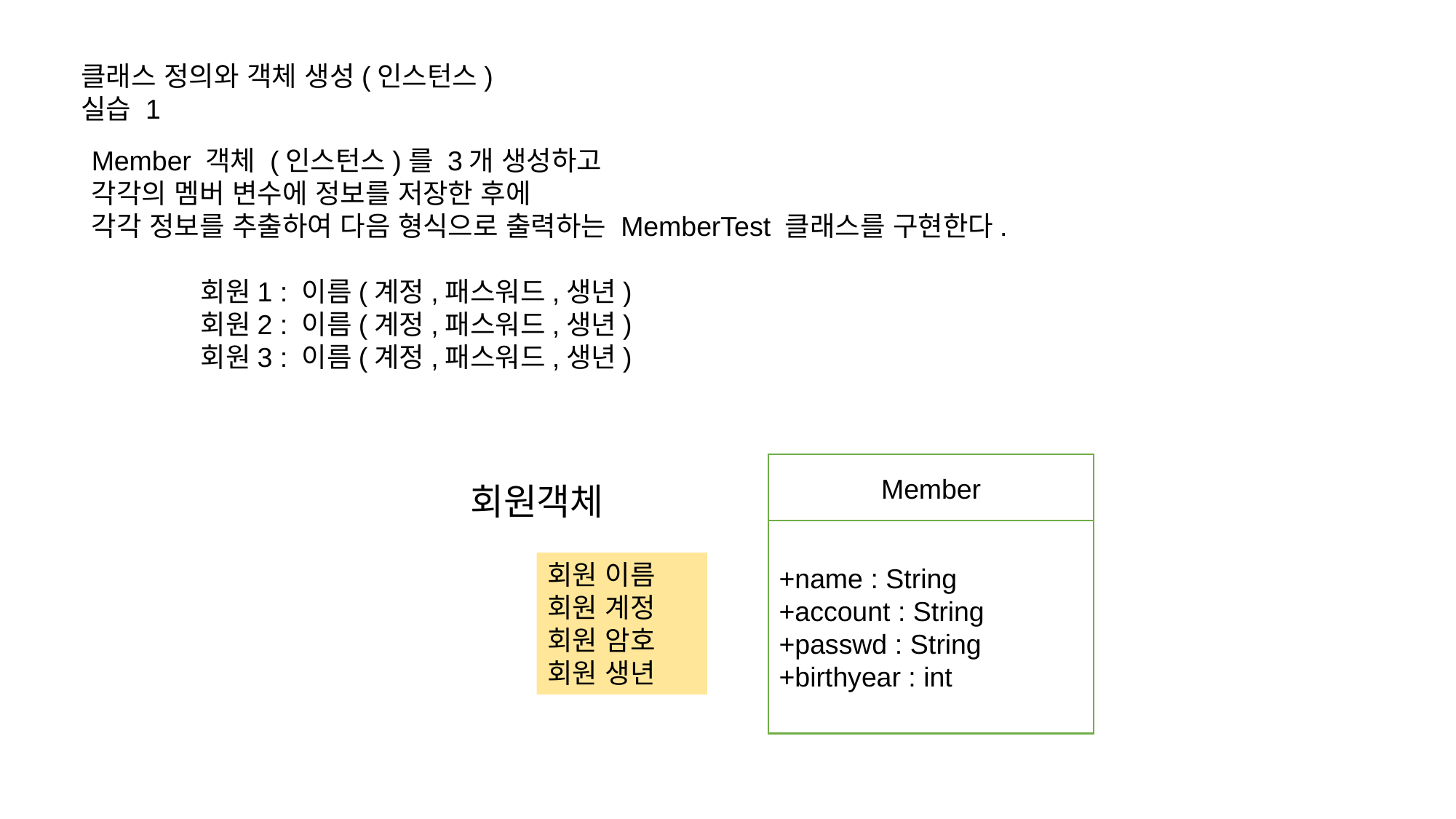

클래스 정의와 객체 생성(인스턴스) 실습 1
Member 객체 (인스턴스)를 3개 생성하고
각각의 멤버 변수에 정보를 저장한 후에
각각 정보를 추출하여 다음 형식으로 출력하는 MemberTest 클래스를 구현한다.

	회원1 : 이름(계정,패스워드,생년)
	회원2 : 이름(계정,패스워드,생년)
	회원3 : 이름(계정,패스워드,생년)

Member
+name : String
+account : String
+passwd : String
+birthyear : int
회원객체
회원 이름
회원 계정
회원 암호
회원 생년